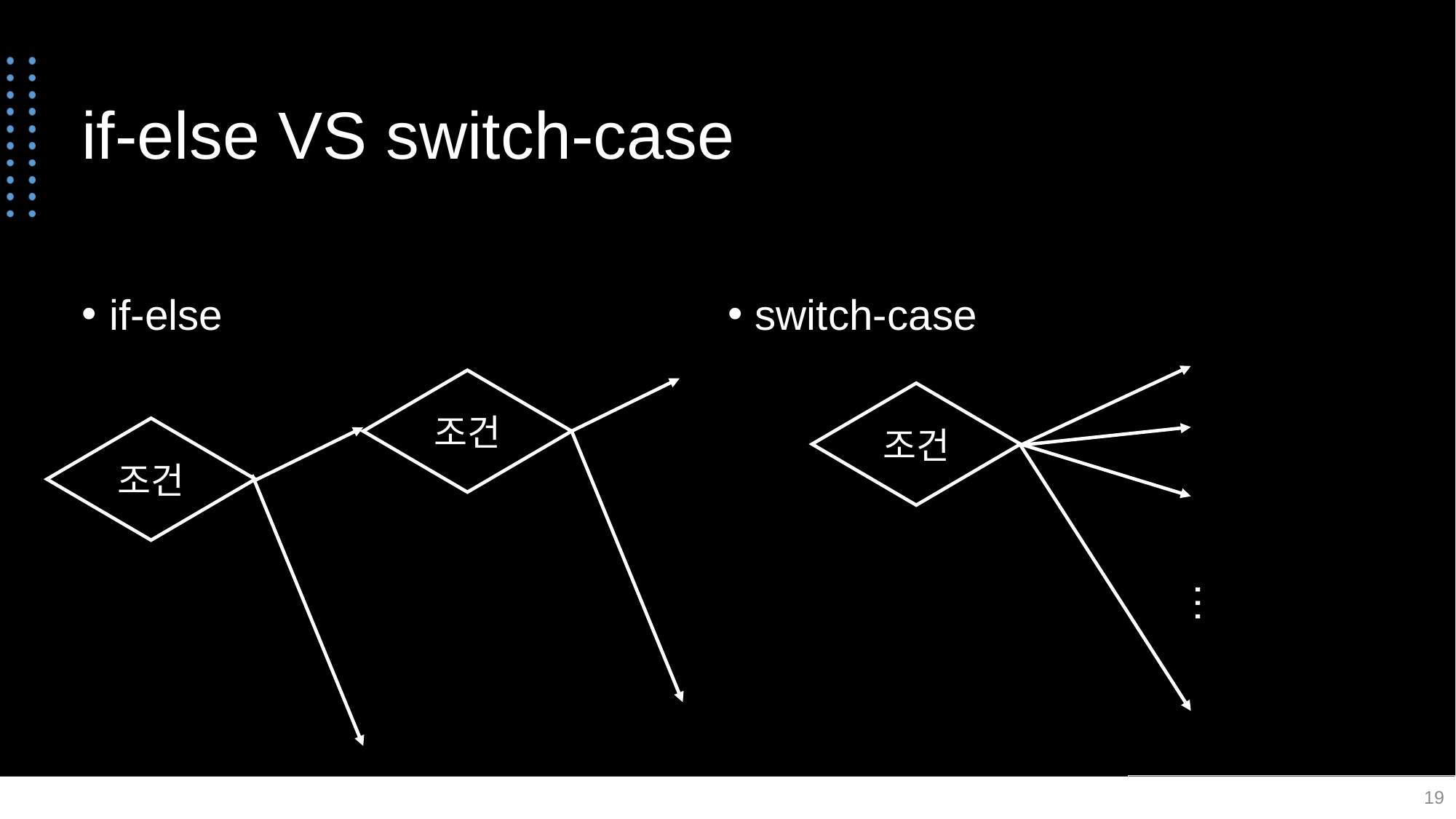

# if-else VS switch-case
if-else
switch-case
조건
조건
조건
…
19